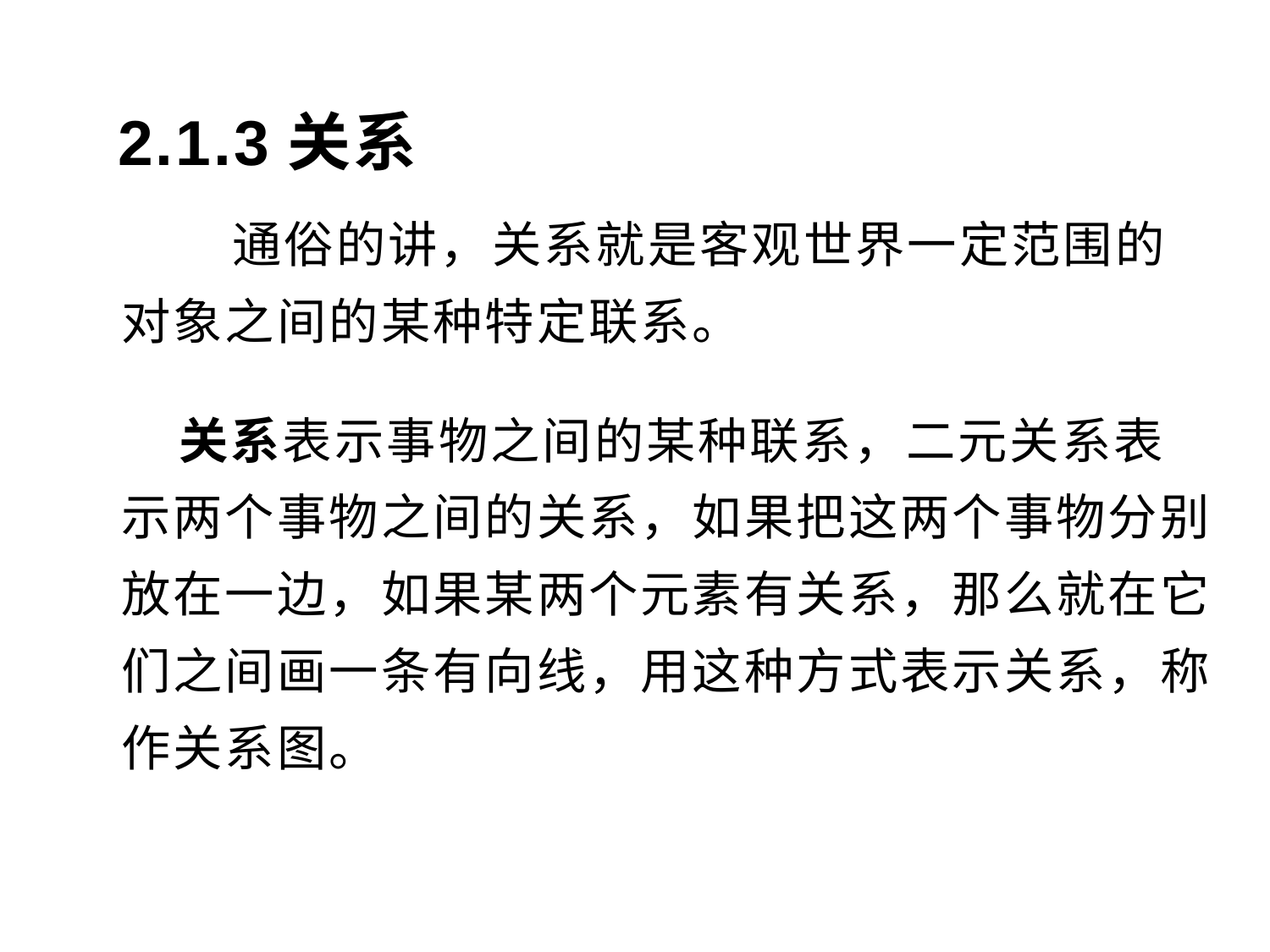

2.1.3关系
         通俗的讲，关系就是客观世界一定范围的对象之间的某种特定联系。
     关系表示事物之间的某种联系，二元关系表示两个事物之间的关系，如果把这两个事物分别放在一边，如果某两个元素有关系，那么就在它们之间画一条有向线，用这种方式表示关系，称作关系图。